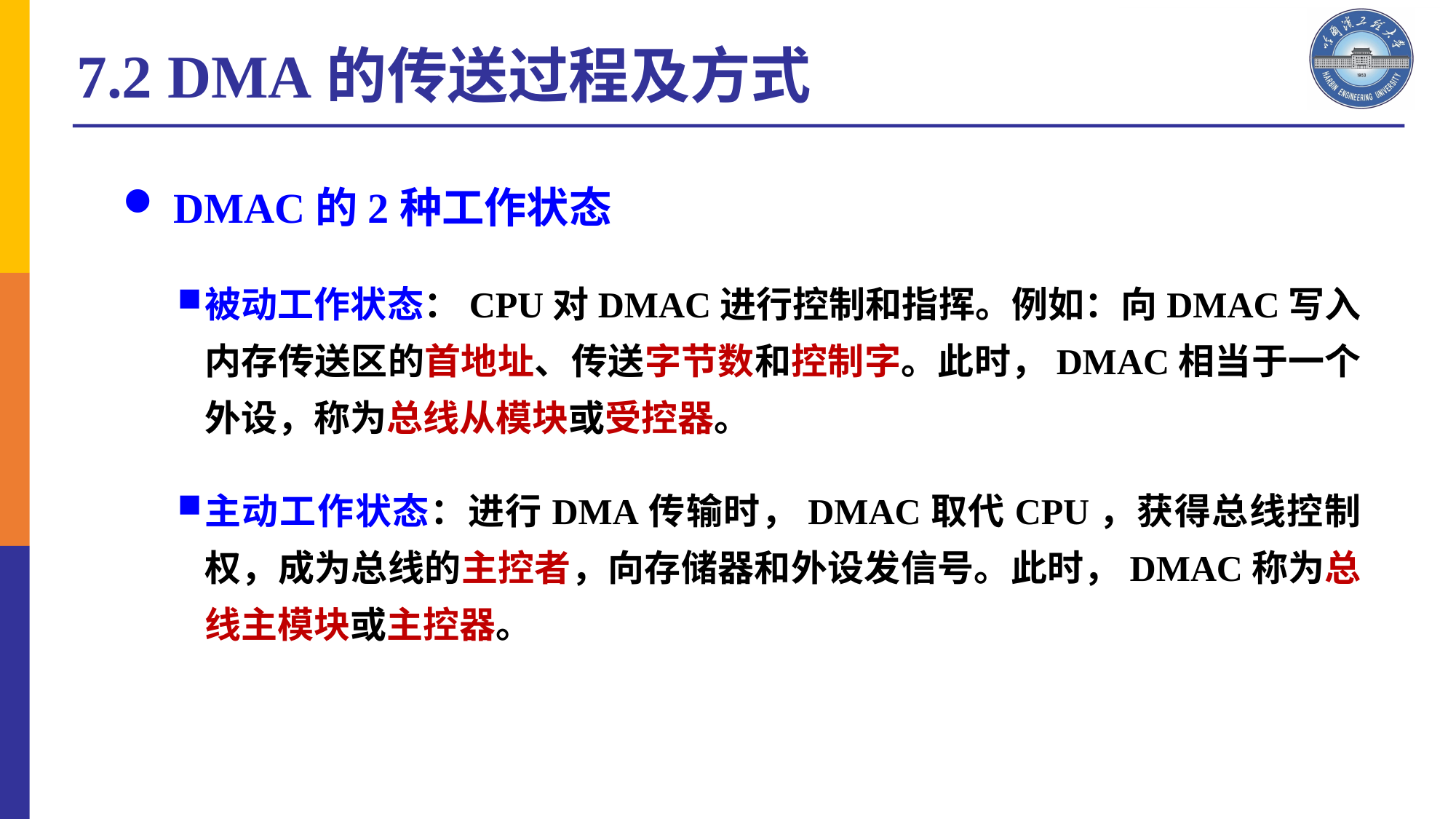

7.2 DMA的传送过程及方式
 DMAC的2种工作状态
被动工作状态：CPU对DMAC进行控制和指挥。例如：向DMAC写入内存传送区的首地址、传送字节数和控制字。此时，DMAC相当于一个外设，称为总线从模块或受控器。
主动工作状态：进行DMA传输时，DMAC取代CPU，获得总线控制权，成为总线的主控者，向存储器和外设发信号。此时，DMAC称为总线主模块或主控器。